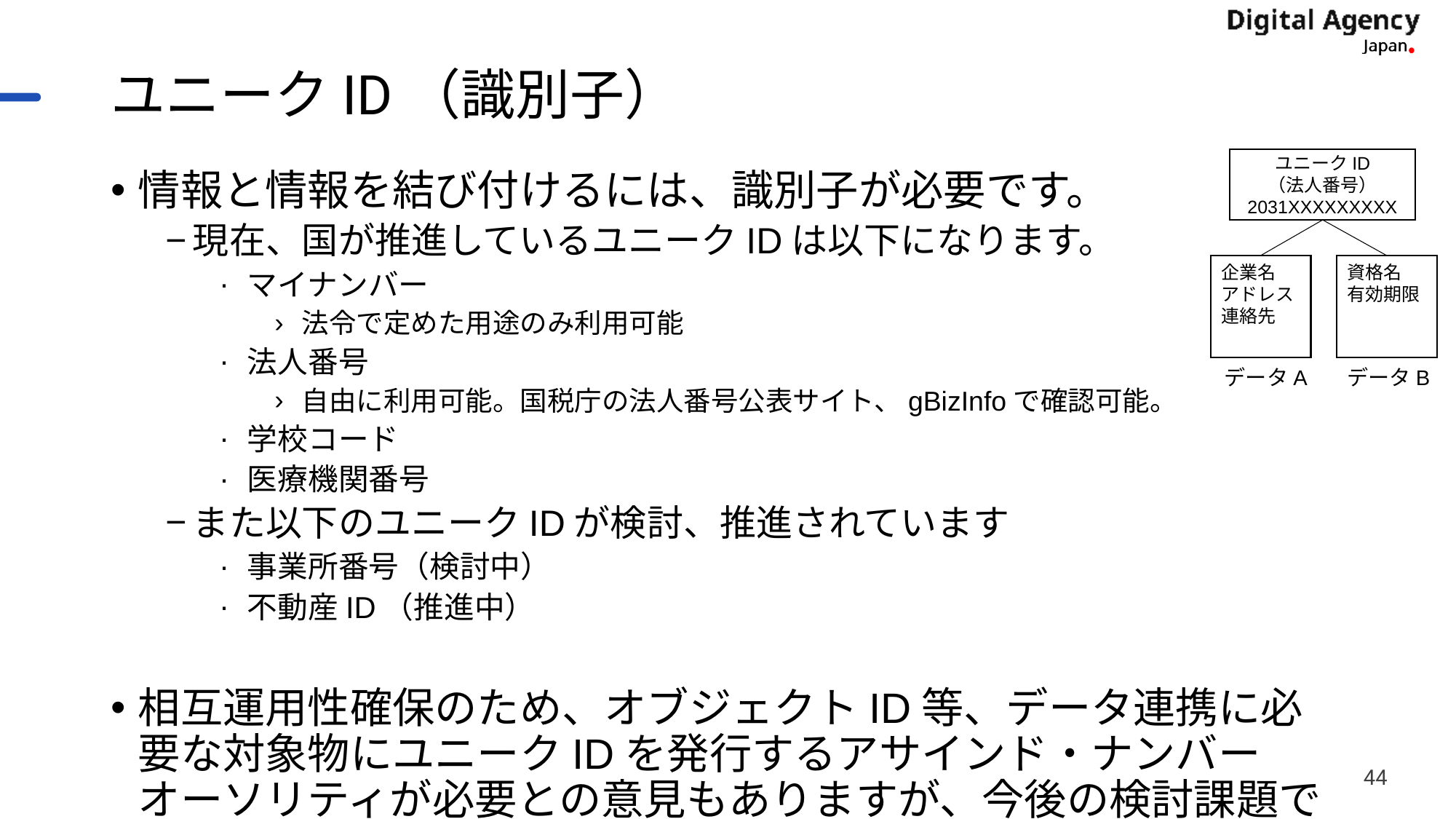

# ユニークID（識別子）
ユニークID
（法人番号）
2031XXXXXXXXX
情報と情報を結び付けるには、識別子が必要です。
現在、国が推進しているユニークIDは以下になります。
マイナンバー
法令で定めた用途のみ利用可能
法人番号
自由に利用可能。国税庁の法人番号公表サイト、gBizInfoで確認可能。
学校コード
医療機関番号
また以下のユニークIDが検討、推進されています
事業所番号（検討中）
不動産ID（推進中）

相互運用性確保のため、オブジェクトID等、データ連携に必要な対象物にユニークIDを発行するアサインド・ナンバーオーソリティが必要との意見もありますが、今後の検討課題です。
企業名
アドレス
連絡先
資格名
有効期限
データB
データA
44